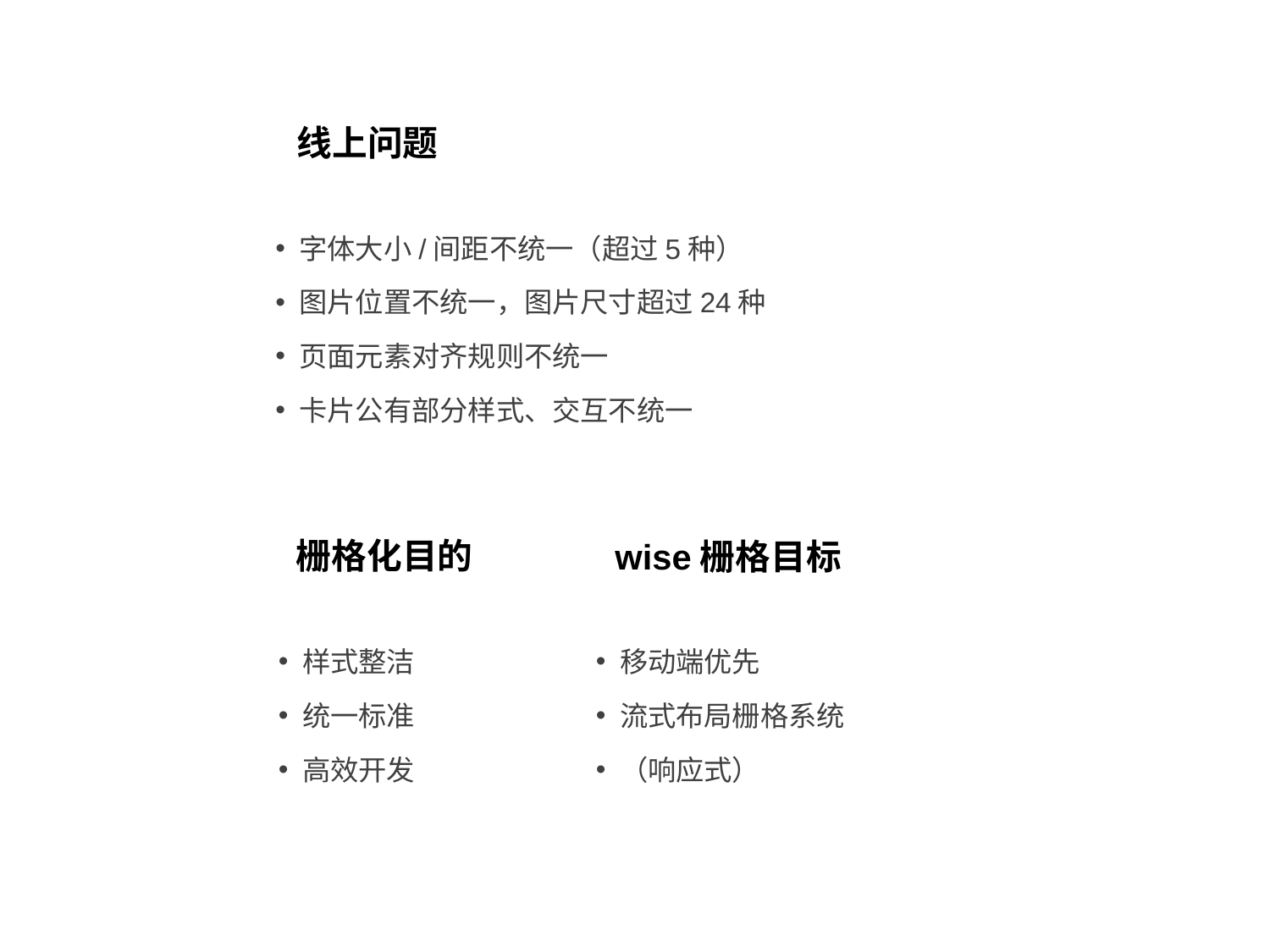

线上问题
字体大小/间距不统一（超过5种）
图片位置不统一，图片尺寸超过24种
页面元素对齐规则不统一
卡片公有部分样式、交互不统一
# 栅格化目的
wise栅格目标
移动端优先
流式布局栅格系统
（响应式）
样式整洁
统一标准
高效开发